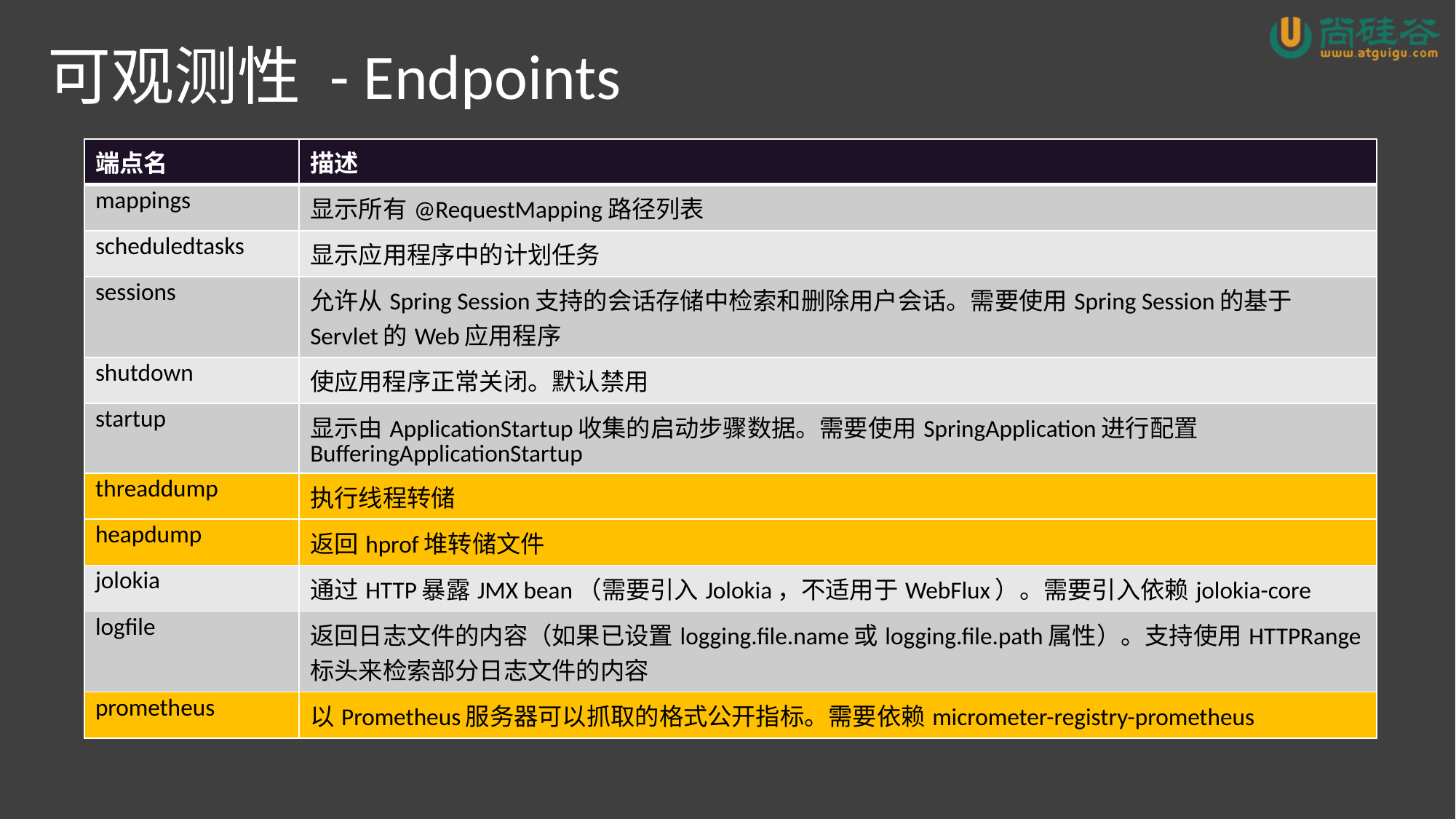

# 可观测性 - Endpoints
| 端点名 | 描述 |
| --- | --- |
| mappings | 显示所有@RequestMapping路径列表 |
| scheduledtasks | 显示应用程序中的计划任务 |
| sessions | 允许从Spring Session支持的会话存储中检索和删除用户会话。需要使用Spring Session的基于Servlet的Web应用程序 |
| shutdown | 使应用程序正常关闭。默认禁用 |
| startup | 显示由ApplicationStartup收集的启动步骤数据。需要使用SpringApplication进行配置BufferingApplicationStartup |
| threaddump | 执行线程转储 |
| heapdump | 返回hprof堆转储文件 |
| jolokia | 通过HTTP暴露JMX bean（需要引入Jolokia，不适用于WebFlux）。需要引入依赖jolokia-core |
| logfile | 返回日志文件的内容（如果已设置logging.file.name或logging.file.path属性）。支持使用HTTPRange标头来检索部分日志文件的内容 |
| prometheus | 以Prometheus服务器可以抓取的格式公开指标。需要依赖micrometer-registry-prometheus |